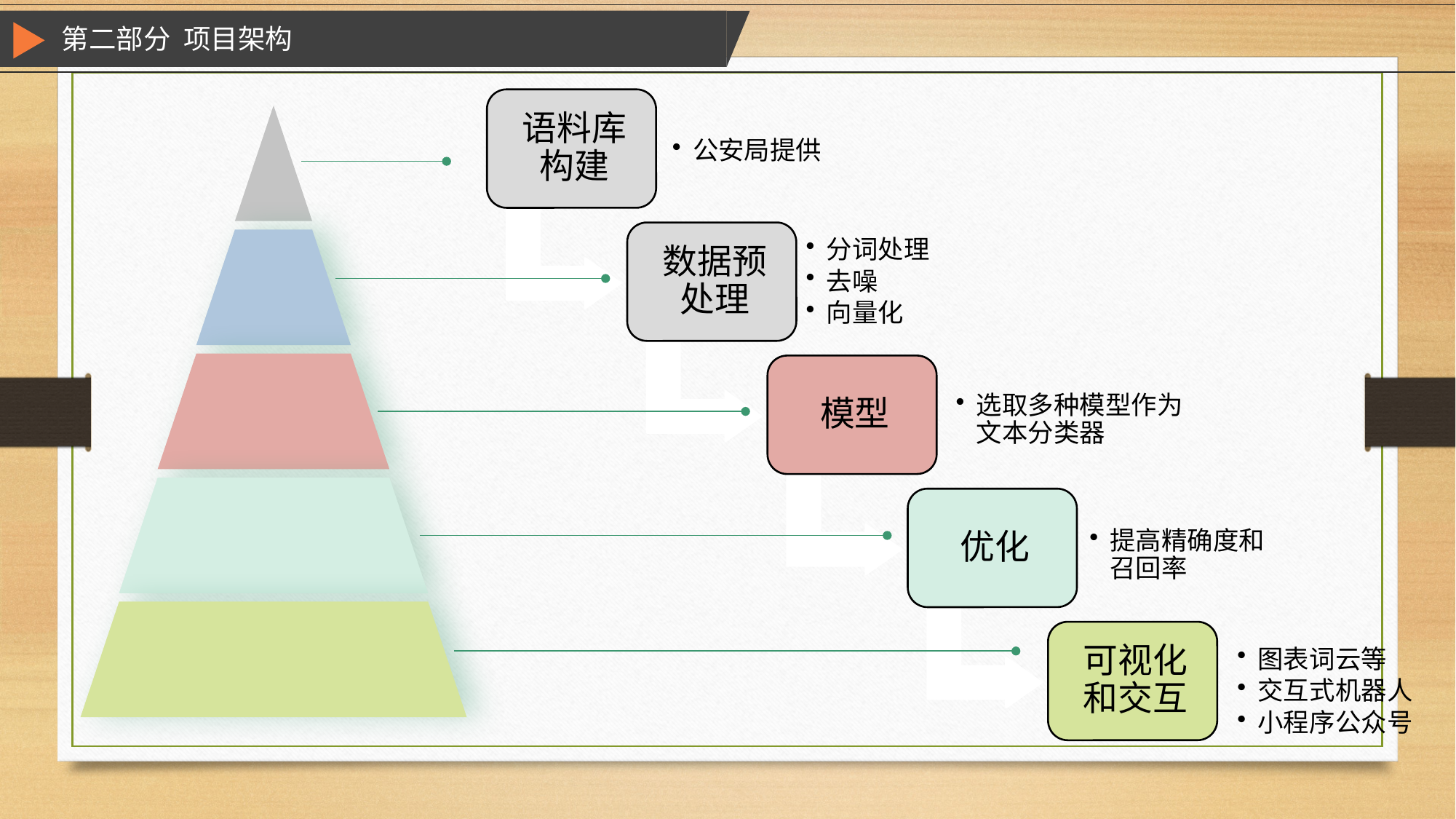

第二部分  项目架构

语料库构建
数据预处理
模型
优化
可视化和交互

公安局提供

分词处理
去噪
向量化

选取多种模型作为文本分类器

提高精确度和召回率

图表词云等
交互式机器人
小程序公众号